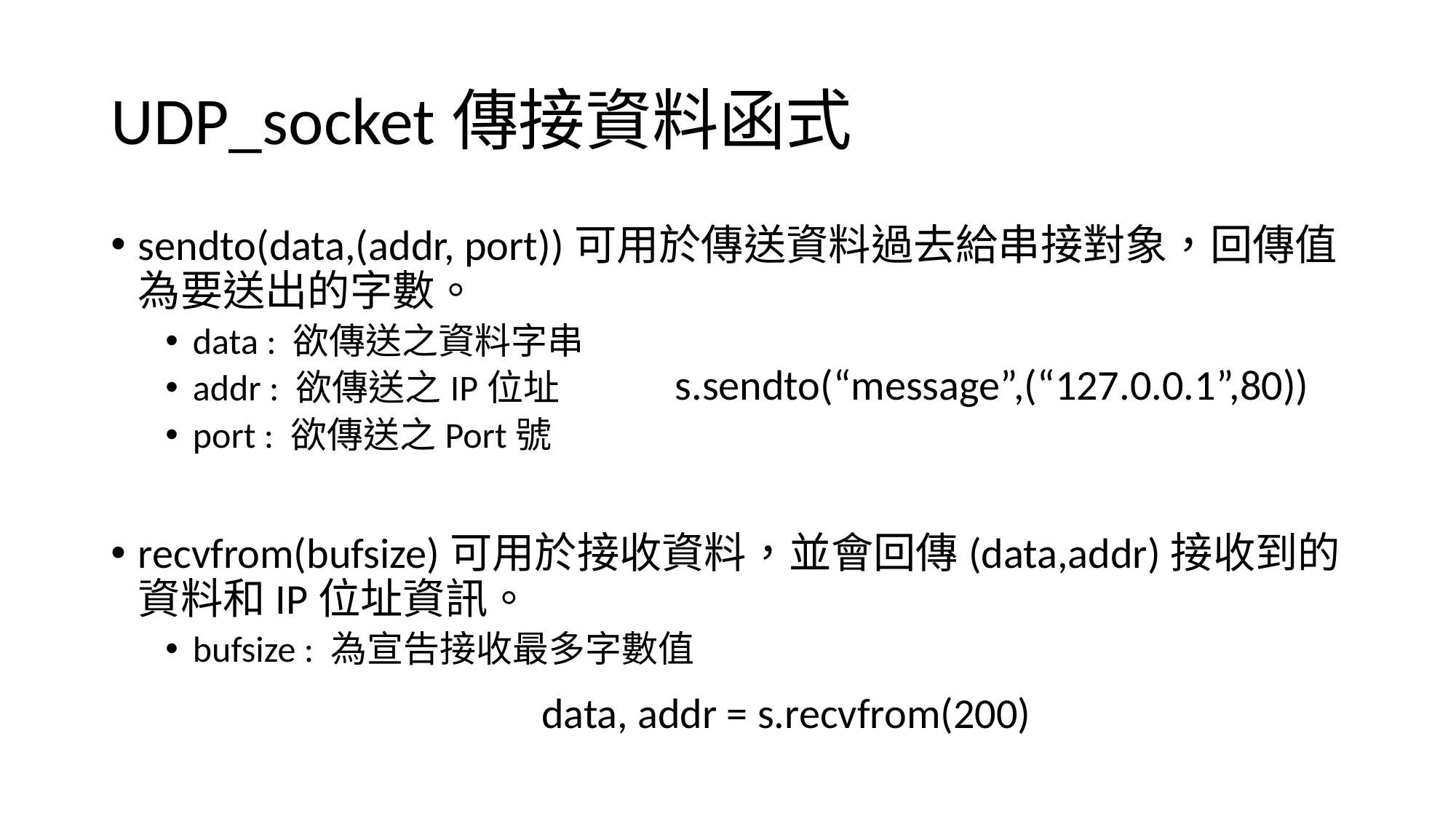

# UDP_socket傳接資料函式
sendto(data,(addr, port))可用於傳送資料過去給串接對象，回傳值為要送出的字數。
data : 欲傳送之資料字串
addr : 欲傳送之IP位址
port : 欲傳送之Port號

recvfrom(bufsize)可用於接收資料，並會回傳(data,addr)接收到的資料和IP位址資訊。
bufsize : 為宣告接收最多字數值

s.sendto(“message”,(“127.0.0.1”,80))
data, addr = s.recvfrom(200)